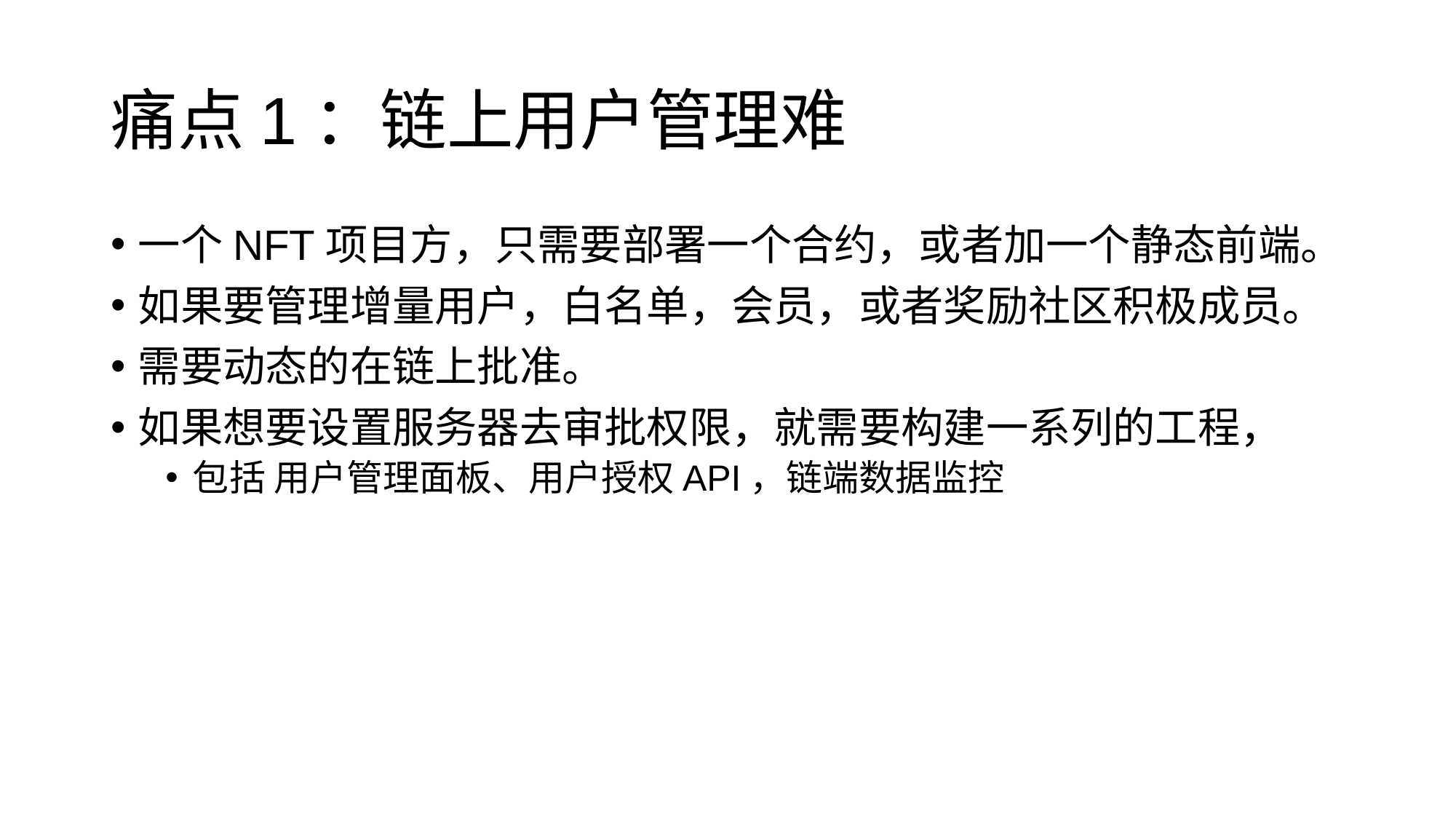

# 痛点1：链上用户管理难
一个NFT项目方，只需要部署一个合约，或者加一个静态前端。
如果要管理增量用户，白名单，会员，或者奖励社区积极成员。
需要动态的在链上批准。
如果想要设置服务器去审批权限，就需要构建一系列的工程，
包括 用户管理面板、用户授权API，链端数据监控